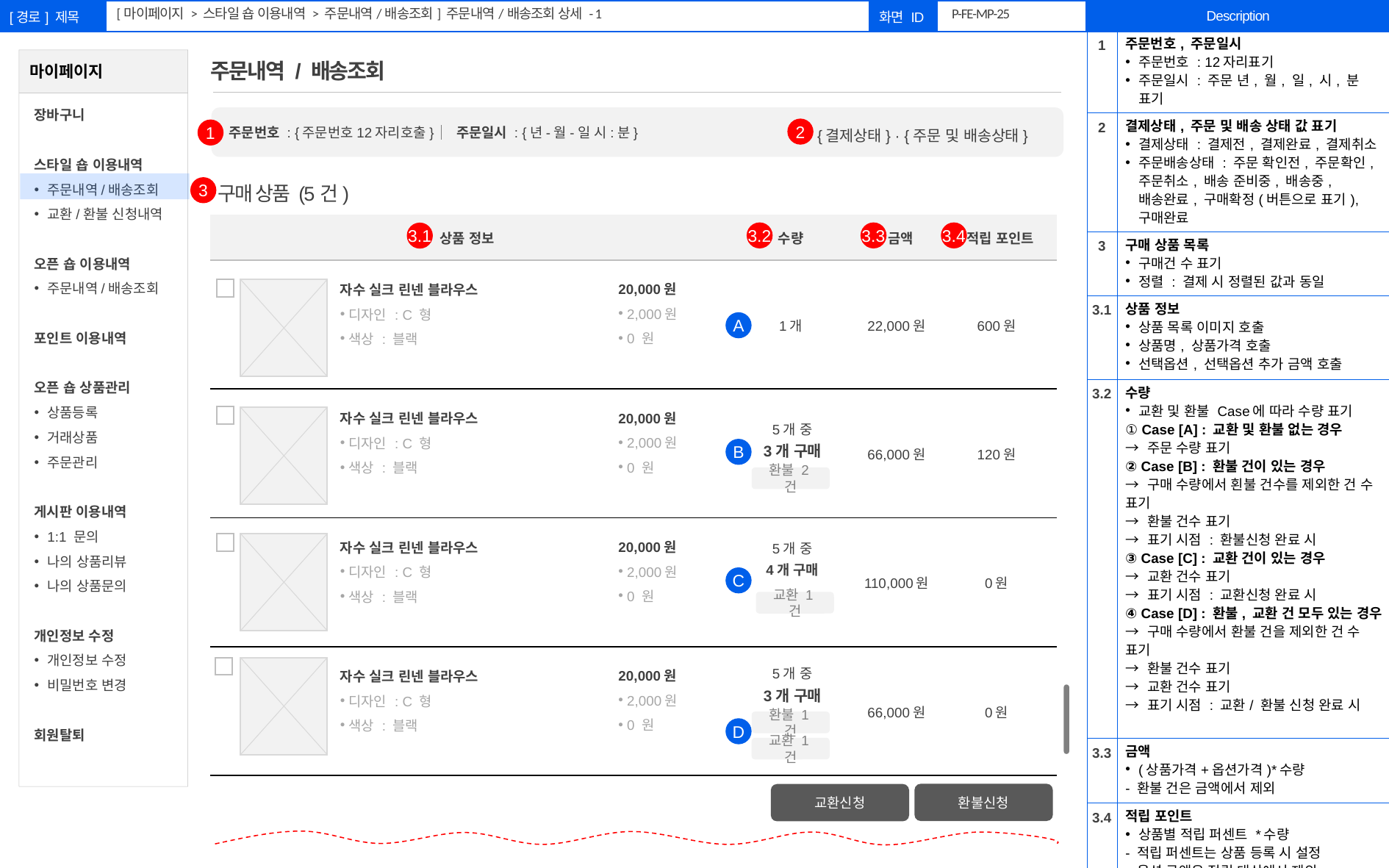

[마이페이지 > 스타일 숍 이용내역 > 주문내역/배송조회] 주문내역/배송조회 상세 - 1
# P-FE-MP-25
| 1 | 주문번호, 주문일시 주문번호 : 12자리표기 주문일시 : 주문 년, 월, 일, 시, 분 표기 |
| --- | --- |
| 2 | 결제상태, 주문 및 배송 상태 값 표기 결제상태 : 결제전, 결제완료, 결제취소 주문배송상태 : 주문 확인전, 주문확인, 주문취소, 배송 준비중, 배송중, 배송완료, 구매확정(버튼으로 표기), 구매완료 |
| 3 | 구매 상품 목록 구매건 수 표기 정렬 : 결제 시 정렬된 값과 동일 |
| 3.1 | 상품 정보 상품 목록 이미지 호출 상품명, 상품가격 호출 선택옵션, 선택옵션 추가 금액 호출 |
| 3.2 | 수량 교환 및 환불 Case에 따라 수량 표기 ① Case [A] : 교환 및 환불 없는 경우 → 주문 수량 표기 ② Case [B] : 환불 건이 있는 경우 → 구매 수량에서 횐불 건수를 제외한 건 수 표기 → 환불 건수 표기 → 표기 시점 : 환불신청 완료 시 ③ Case [C] : 교환 건이 있는 경우 → 교환 건수 표기 → 표기 시점 : 교환신청 완료 시 ④ Case [D] : 환불, 교환 건 모두 있는 경우 → 구매 수량에서 환불 건을 제외한 건 수 표기 → 환불 건수 표기 → 교환 건수 표기 → 표기 시점 : 교환/ 환불 신청 완료 시 |
| 3.3 | 금액 (상품가격+옵션가격)\*수량 - 환불 건은 금액에서 제외 |
| 3.4 | 적립 포인트 상품별 적립 퍼센트 \*수량 - 적립 퍼센트는 상품 등록 시 설정 - 옵션 금액은 적립 대상에서 제외 - 환불 건은 금액에서 제외 |
주문내역 / 배송조회
  주문번호 : {주문번호12자리호출}     주문일시 : {년-월-일 시:분}
{결제상태} · {주문 및 배송상태}
2
1

3
구매 상품 (5건)
| 상품 정보 |  | 수량 | 금액 | 적립 포인트 |
| --- | --- | --- | --- | --- |
| 자수 실크 린넨 블라우스 디자인 : C 형 색상 : 블랙 | 20,000원 2,000원 0 원 | 1개 | 22,000원 | 600원 |
| 자수 실크 린넨 블라우스 디자인 : C 형 색상 : 블랙 | 20,000원 2,000원 0 원 |  | 66,000원 | 120원 |
| 자수 실크 린넨 블라우스 디자인 : C 형 색상 : 블랙 | 20,000원 2,000원 0 원 |  | 110,000원 | 0원 |
| 자수 실크 린넨 블라우스 디자인 : C 형 색상 : 블랙 | 20,000원 2,000원 0 원 |  | 66,000원 | 0원 |
3.2
3.3
3.4
3.1

A

5개 중
3개 구매
환불 2건
B

5개 중
4개 구매
교환 1건
C

5개 중
3개 구매
환불 1건
교환 1건

D
환불신청
교환신청